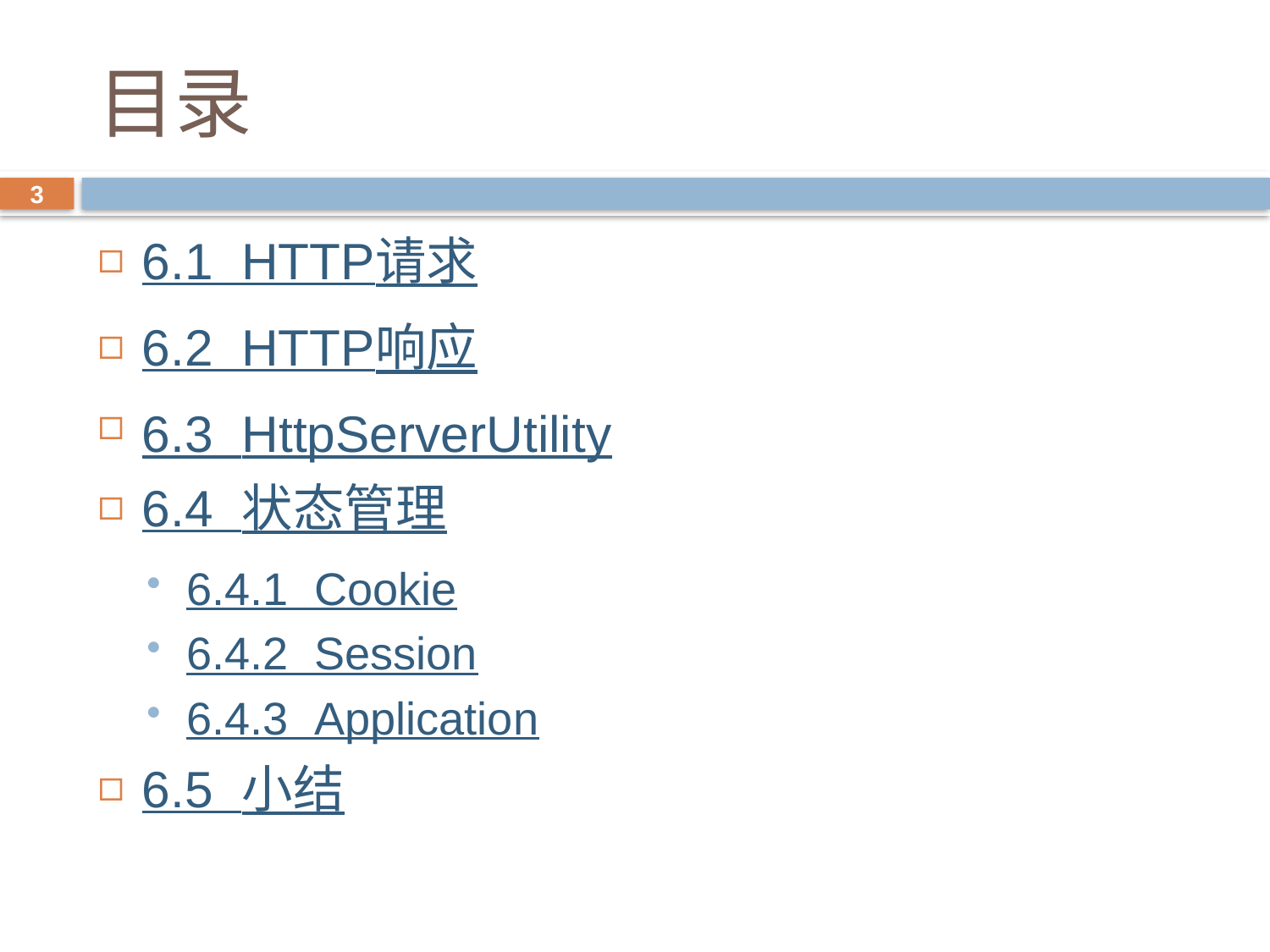

# 目录
3
6.1  HTTP请求
6.2  HTTP响应
6.3  HttpServerUtility
6.4  状态管理
6.4.1  Cookie
6.4.2  Session
6.4.3  Application
6.5  小结